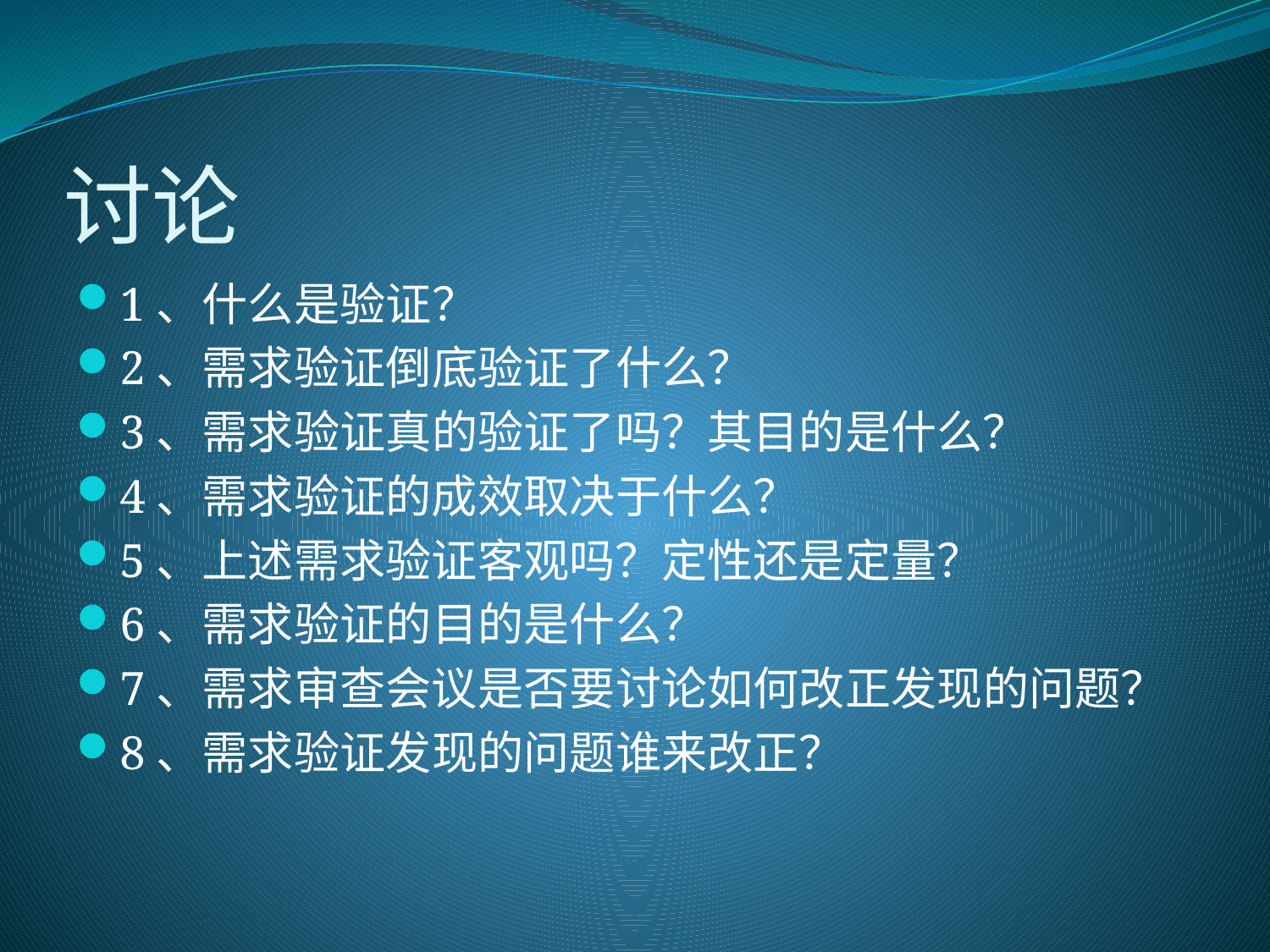

# 讨论
1、什么是验证？
2、需求验证倒底验证了什么？
3、需求验证真的验证了吗？其目的是什么？
4、需求验证的成效取决于什么？
5、上述需求验证客观吗？定性还是定量？
6、需求验证的目的是什么？
7、需求审查会议是否要讨论如何改正发现的问题？
8、需求验证发现的问题谁来改正？